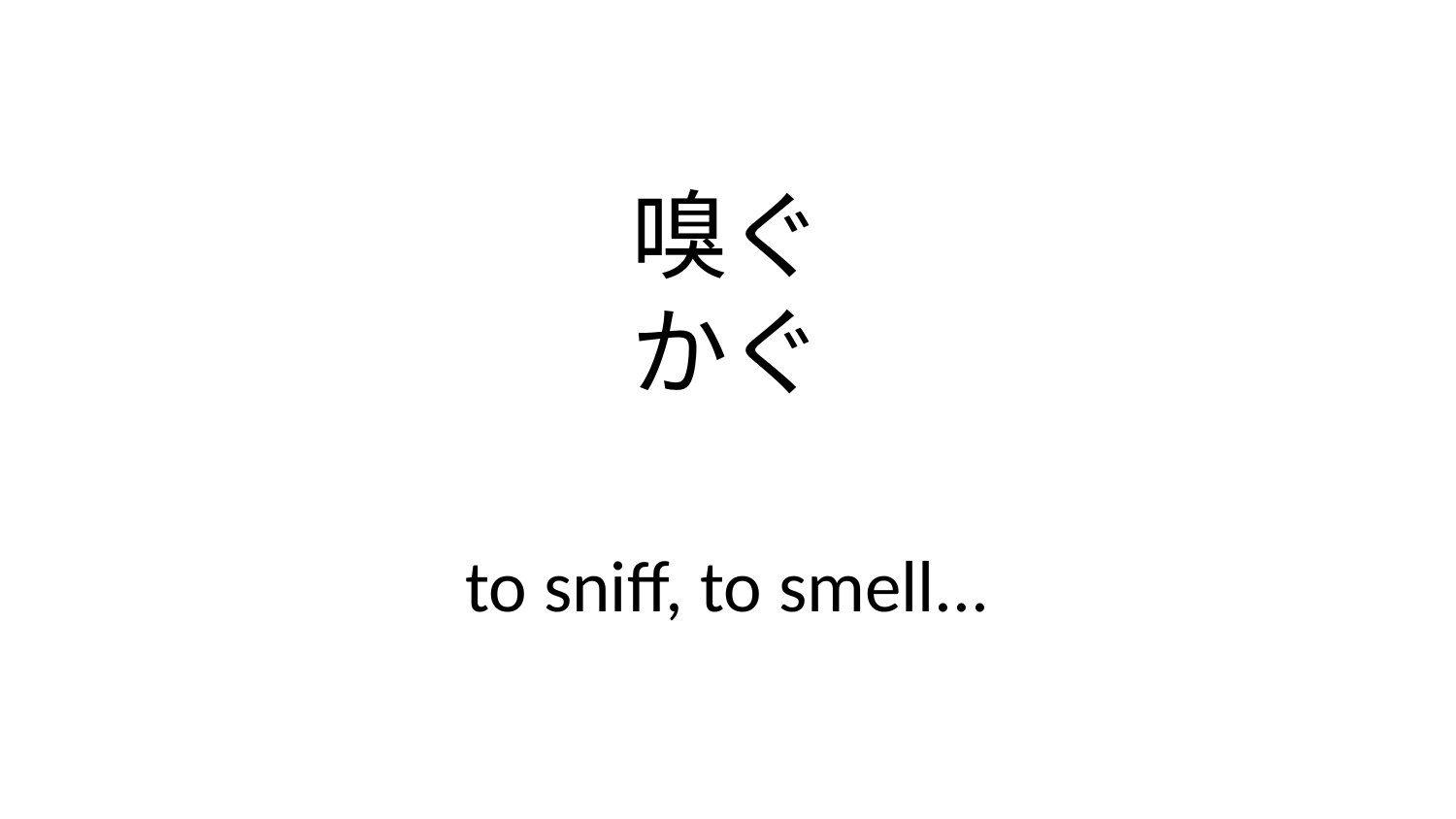

嗅ぐ
かぐ
to sniff, to smell...
466-480